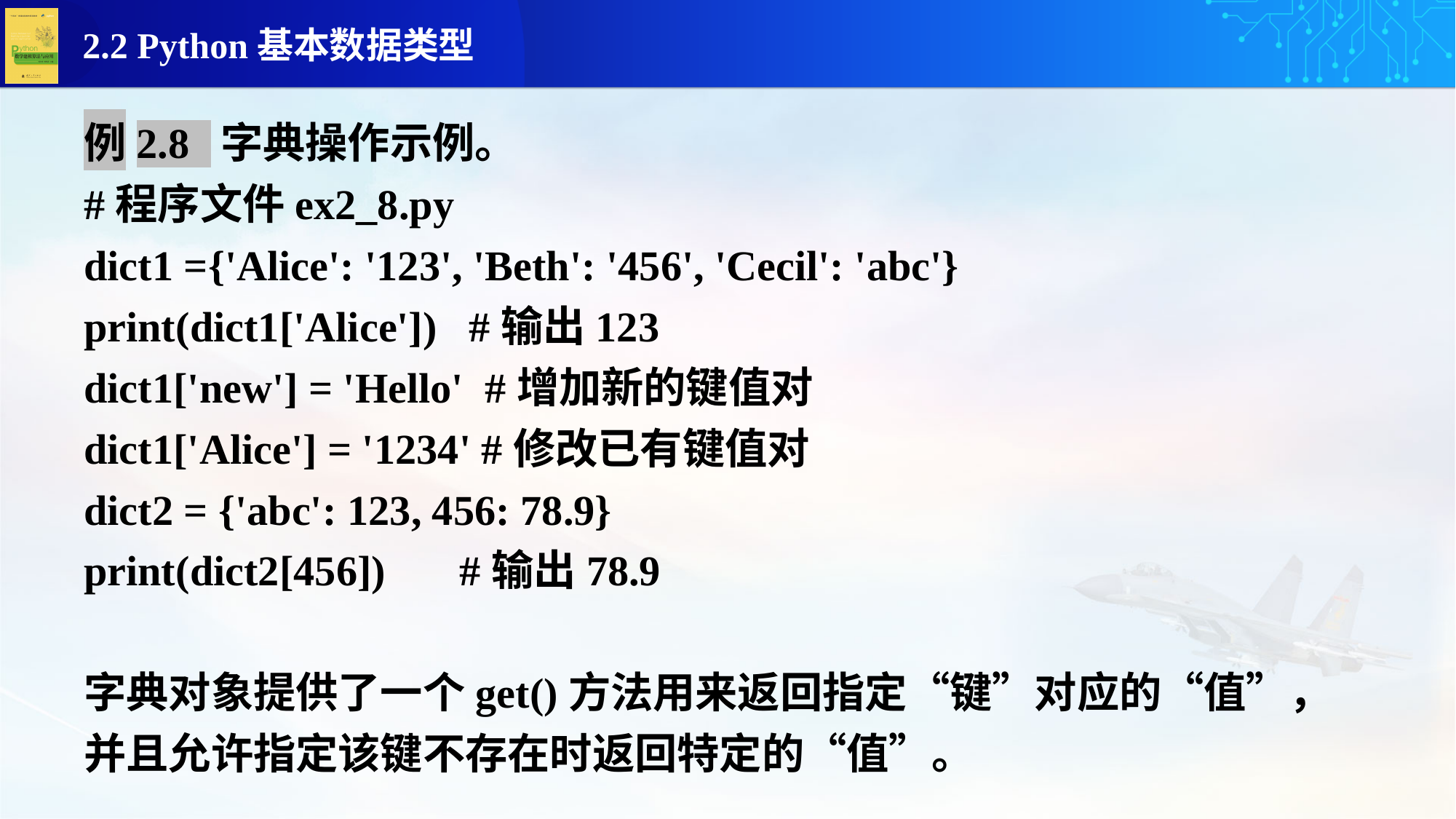

例2.8  字典操作示例。
#程序文件ex2_8.py
dict1 ={'Alice': '123', 'Beth': '456', 'Cecil': 'abc'}
print(dict1['Alice'])   #输出123
dict1['new'] = 'Hello'  #增加新的键值对
dict1['Alice'] = '1234' #修改已有键值对
dict2 = {'abc': 123, 456: 78.9}
print(dict2[456])       #输出78.9

字典对象提供了一个get()方法用来返回指定“键”对应的“值”，并且允许指定该键不存在时返回特定的“值”。